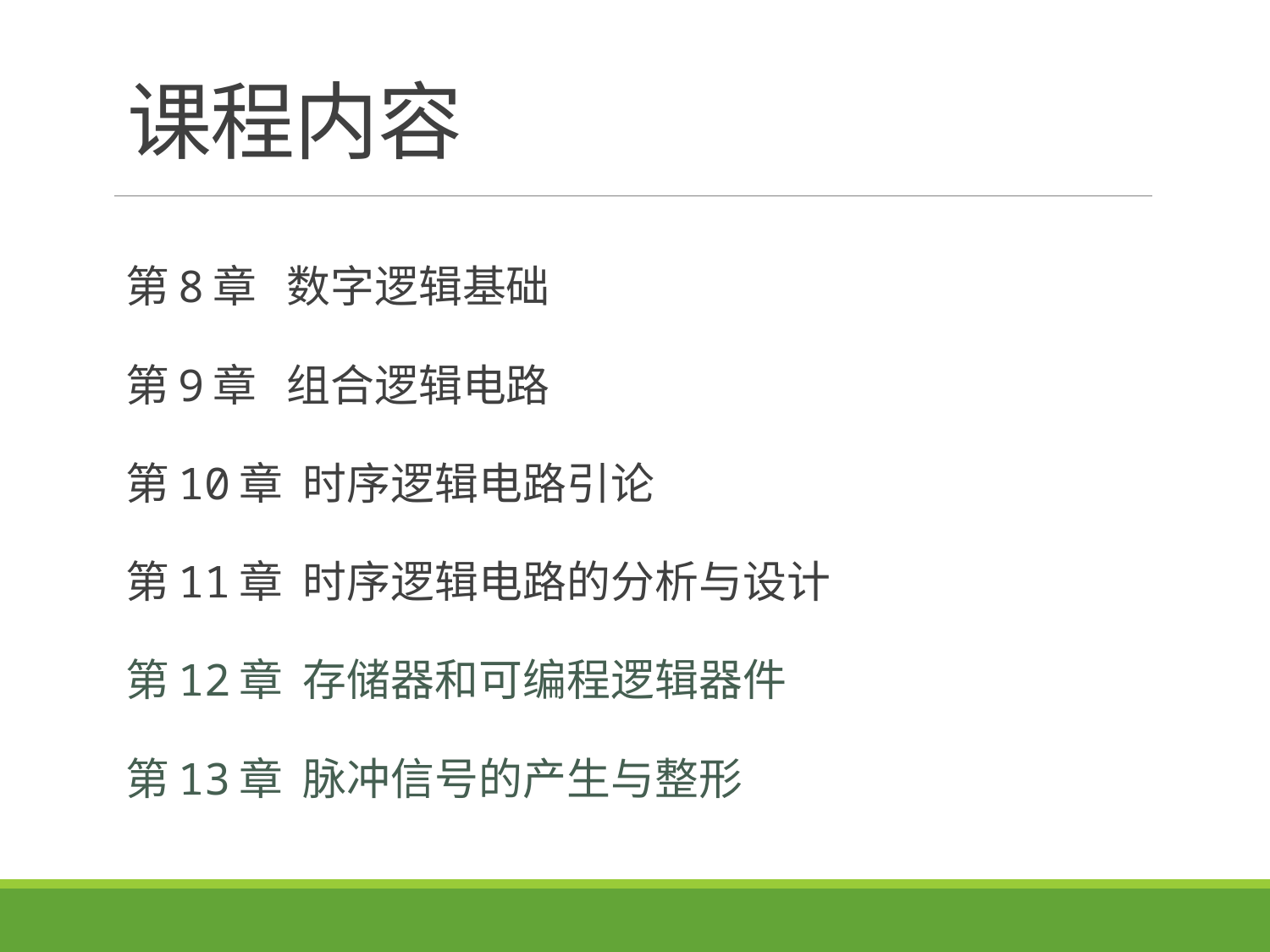

# 课程内容

第8章   数字逻辑基础
第9章   组合逻辑电路
第10章  时序逻辑电路引论
第11章  时序逻辑电路的分析与设计
第12章  存储器和可编程逻辑器件
第13章  脉冲信号的产生与整形